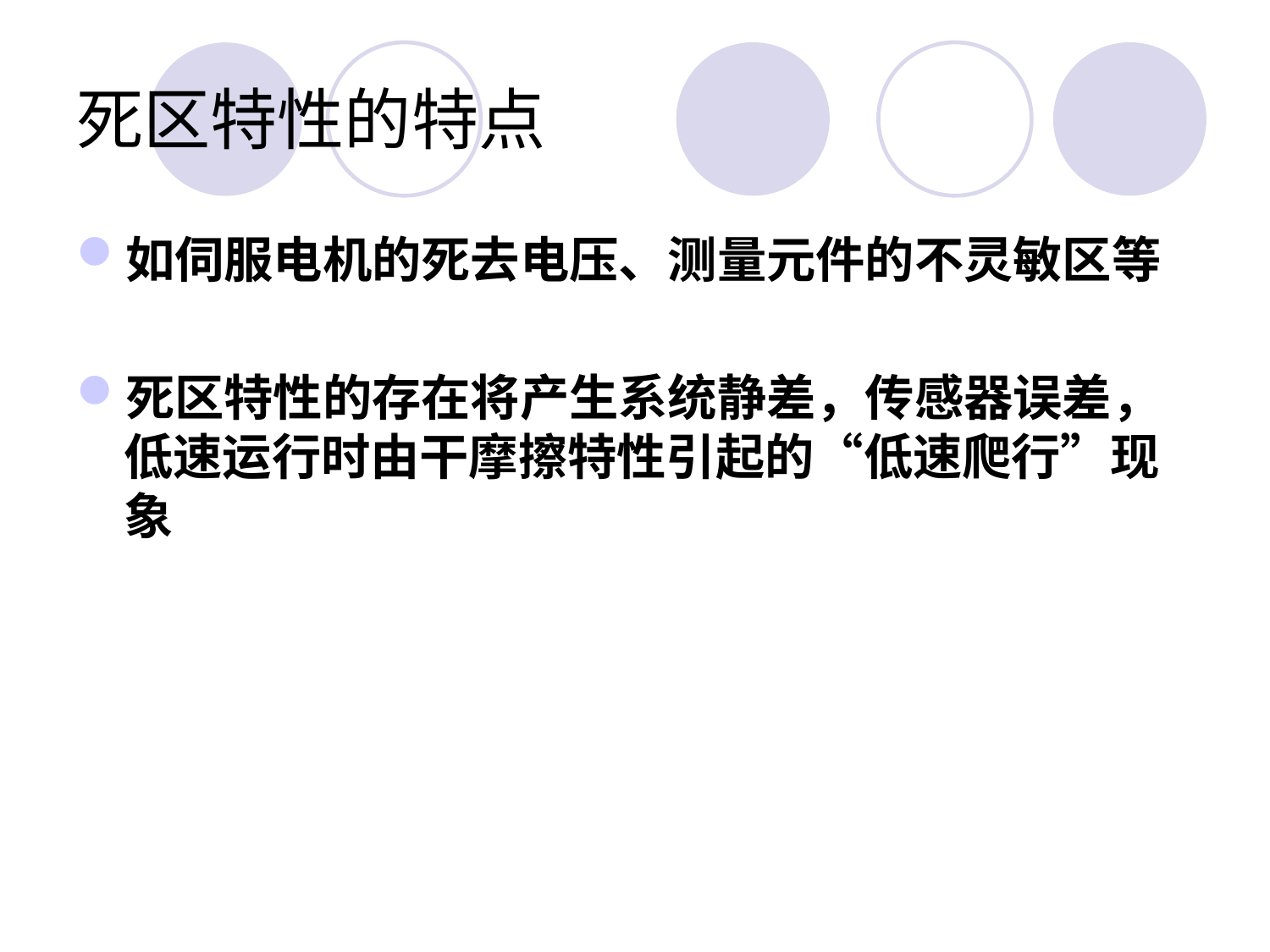

# 死区特性的特点
如伺服电机的死去电压、测量元件的不灵敏区等

死区特性的存在将产生系统静差，传感器误差，低速运行时由干摩擦特性引起的“低速爬行”现象
22